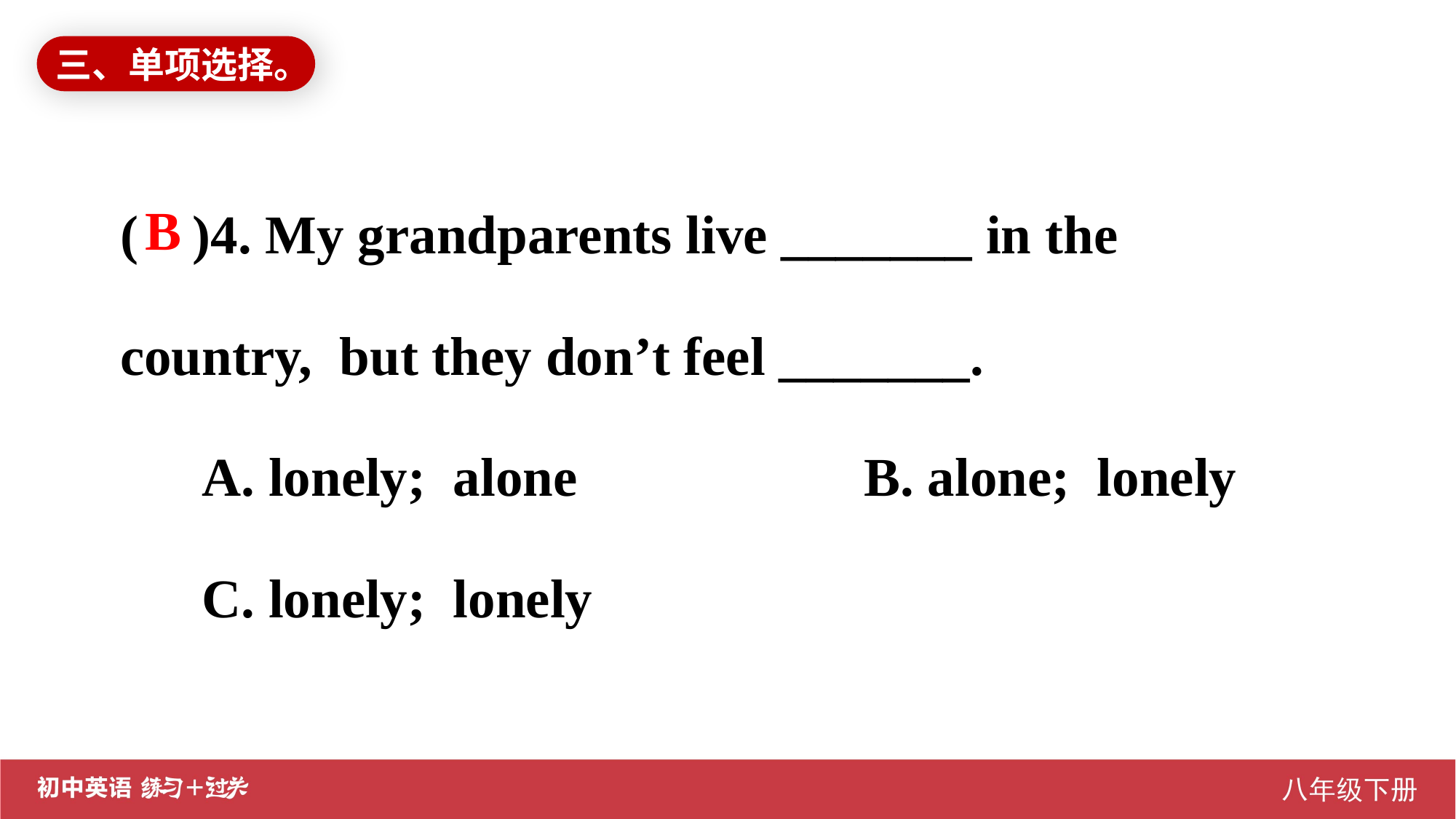

三、单项选择。
(    )4. My grandparents live _______ in the country,  but they don’t feel _______.
      A. lonely;  alone                     B. alone;  lonely
      C. lonely;  lonely
B